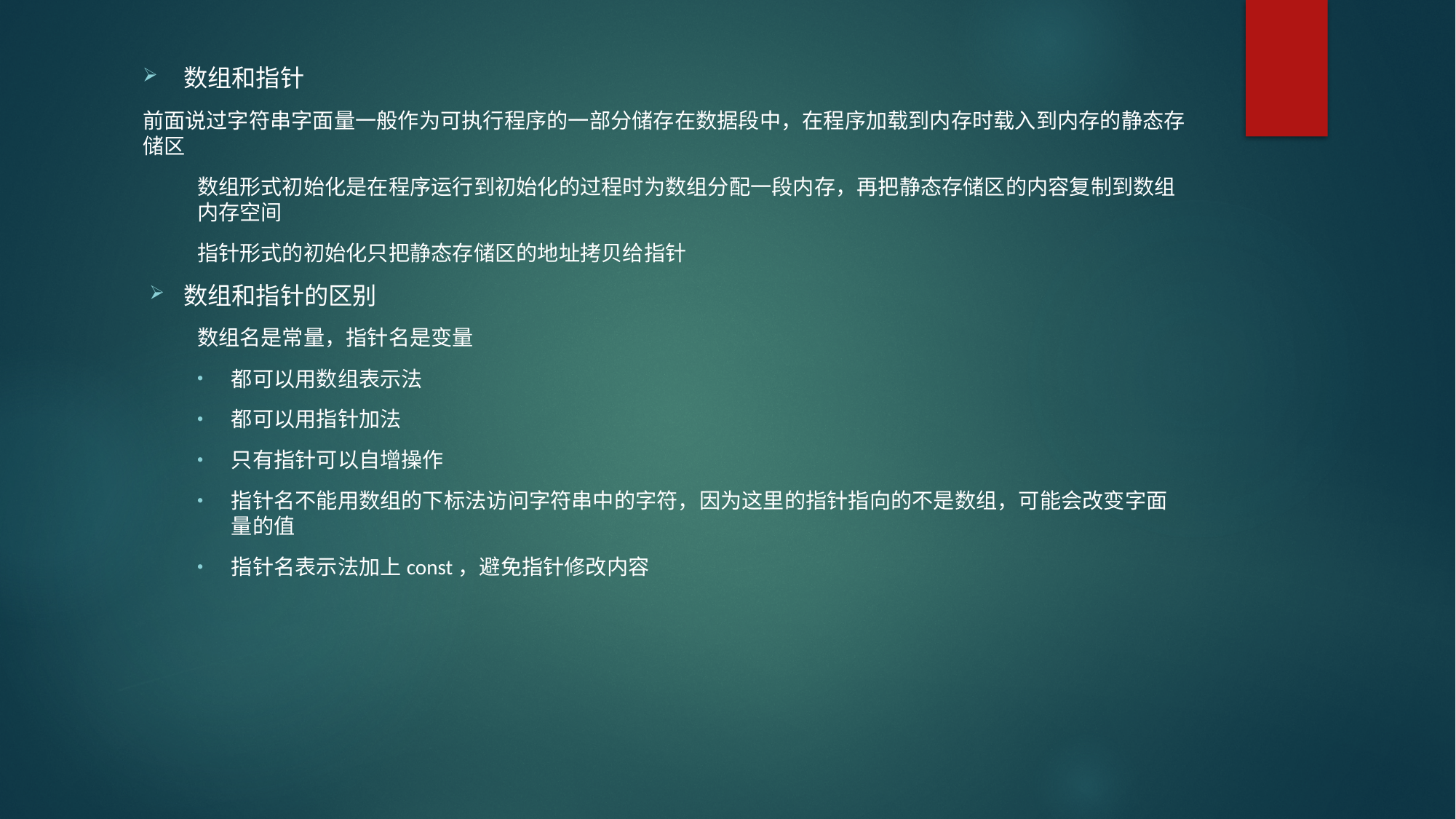

数组和指针
前面说过字符串字面量一般作为可执行程序的一部分储存在数据段中，在程序加载到内存时载入到内存的静态存储区
数组形式初始化是在程序运行到初始化的过程时为数组分配一段内存，再把静态存储区的内容复制到数组内存空间
指针形式的初始化只把静态存储区的地址拷贝给指针
数组和指针的区别
数组名是常量，指针名是变量
都可以用数组表示法
都可以用指针加法
只有指针可以自增操作
指针名不能用数组的下标法访问字符串中的字符，因为这里的指针指向的不是数组，可能会改变字面量的值
指针名表示法加上const，避免指针修改内容